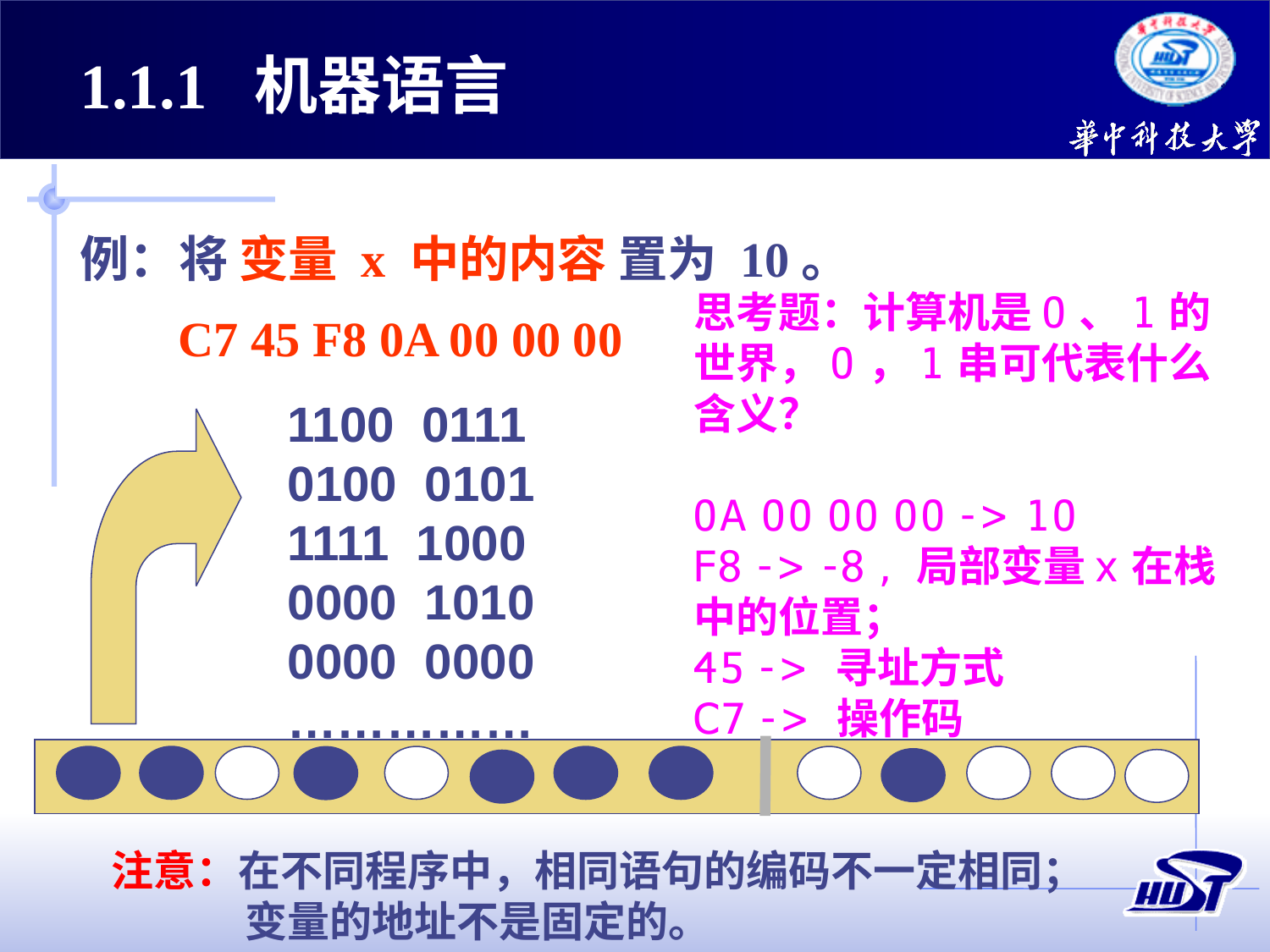

1.1.1  机器语言
例：将 变量 x 中的内容 置为 10。
        C7 45 F8 0A 00 00 00
思考题：计算机是0、1的世界，0，1串可代表什么含义？

0A 00 00 00 -> 10
F8 -> -8 , 局部变量x在栈中的位置；
45 -> 寻址方式
C7 -> 操作码
1100  0111
0100  0101
1111  1000
0000  1010
0000  0000
……………

注意：在不同程序中，相同语句的编码不一定相同；
             变量的地址不是固定的。